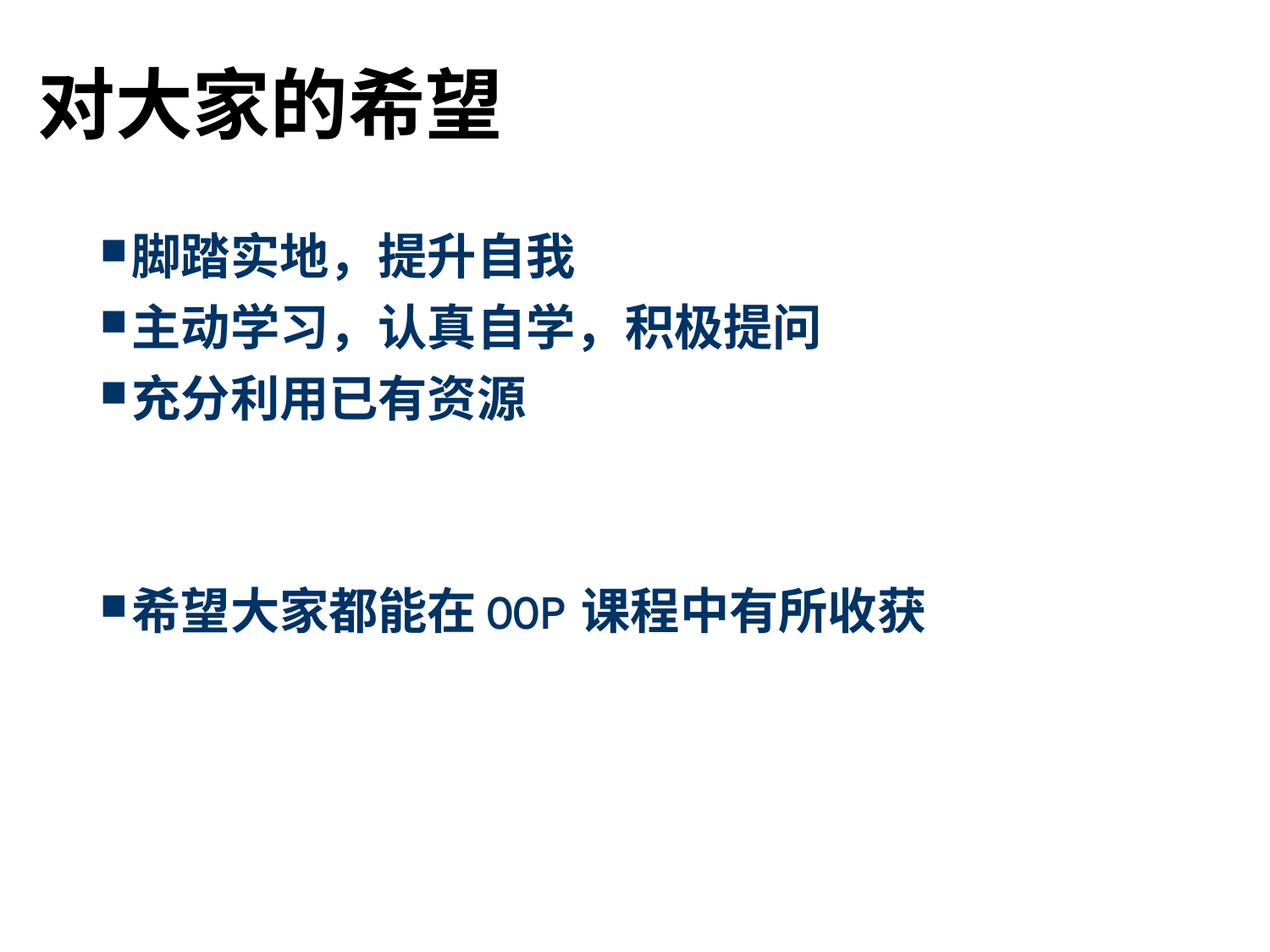

# 对大家的希望
脚踏实地，提升自我
主动学习，认真自学，积极提问
充分利用已有资源

希望大家都能在OOP课程中有所收获
22